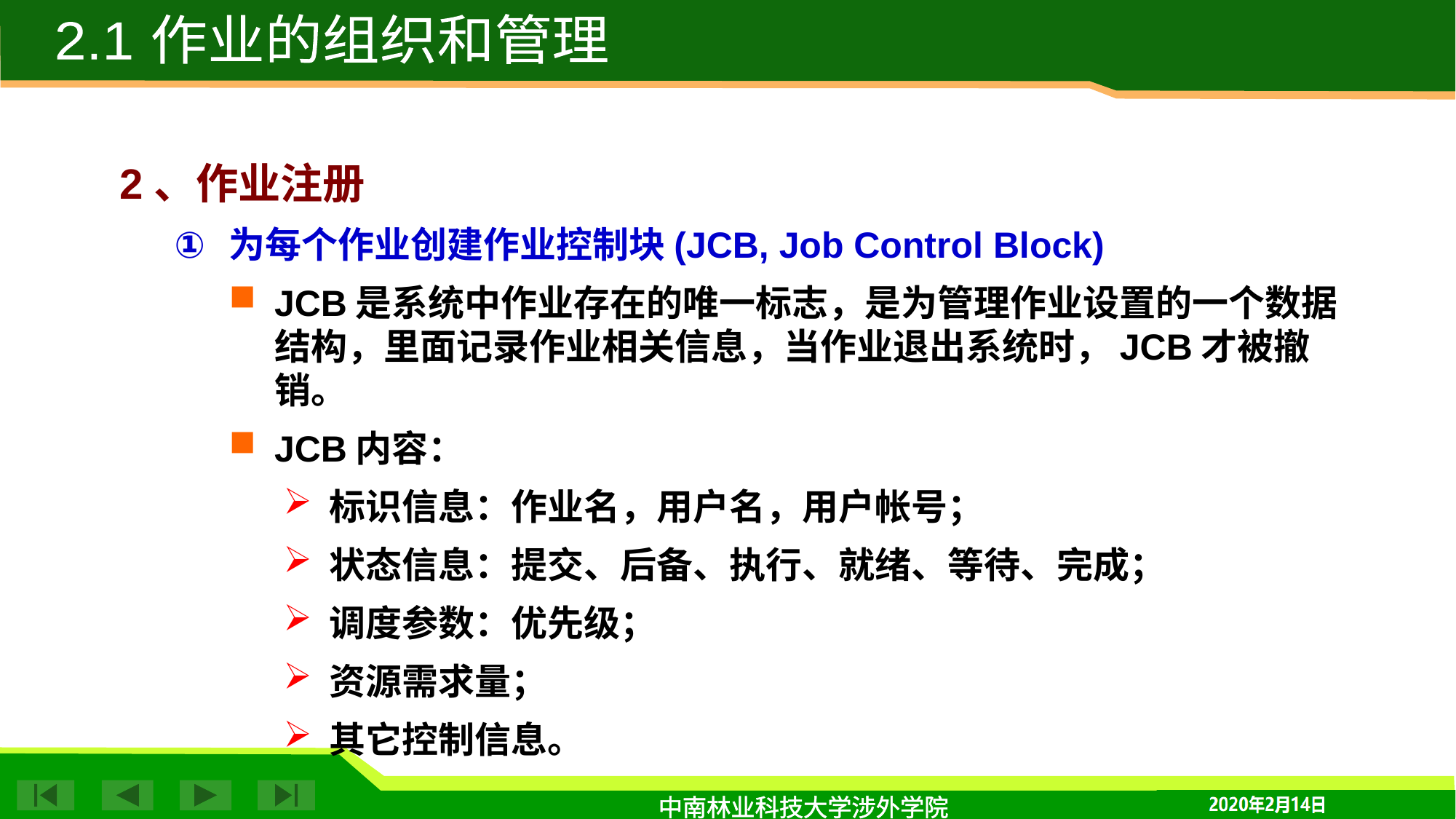

2.1 作业的组织和管理
2、作业注册
为每个作业创建作业控制块(JCB, Job Control Block)
JCB是系统中作业存在的唯一标志，是为管理作业设置的一个数据结构，里面记录作业相关信息，当作业退出系统时，JCB才被撤销。
JCB内容：
标识信息：作业名，用户名，用户帐号；
状态信息：提交、后备、执行、就绪、等待、完成；
调度参数：优先级；
资源需求量；
其它控制信息。